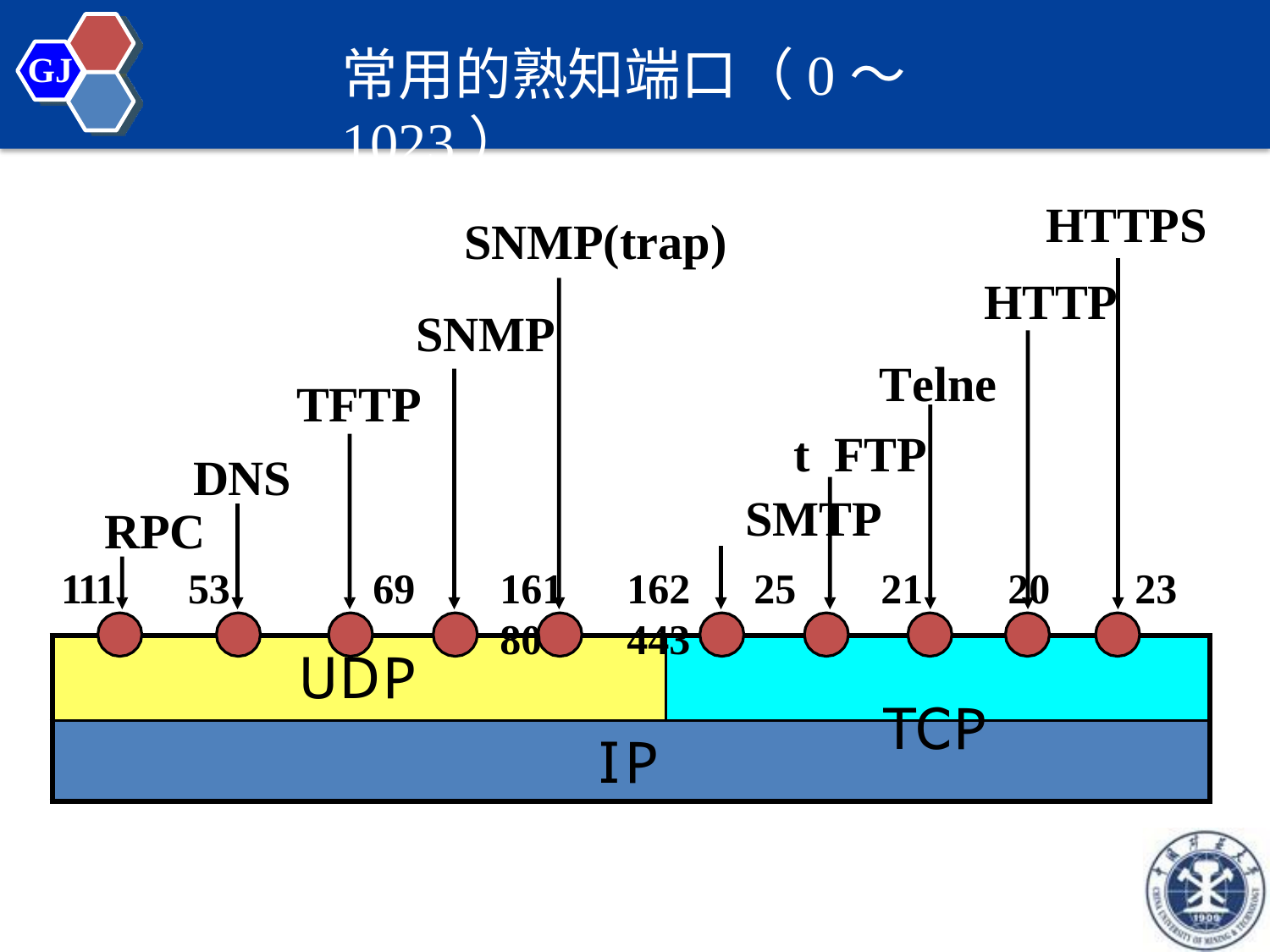

# 常用的熟知端口（0～1023）
GJ
HTTPS  HTTP
Telnet  FTP
SMTP
SNMP(trap)  SNMP
TFTP

DNS  RPC
111	53

69	161	162	25	21	20	23	80	443
TCP

UDP

IP